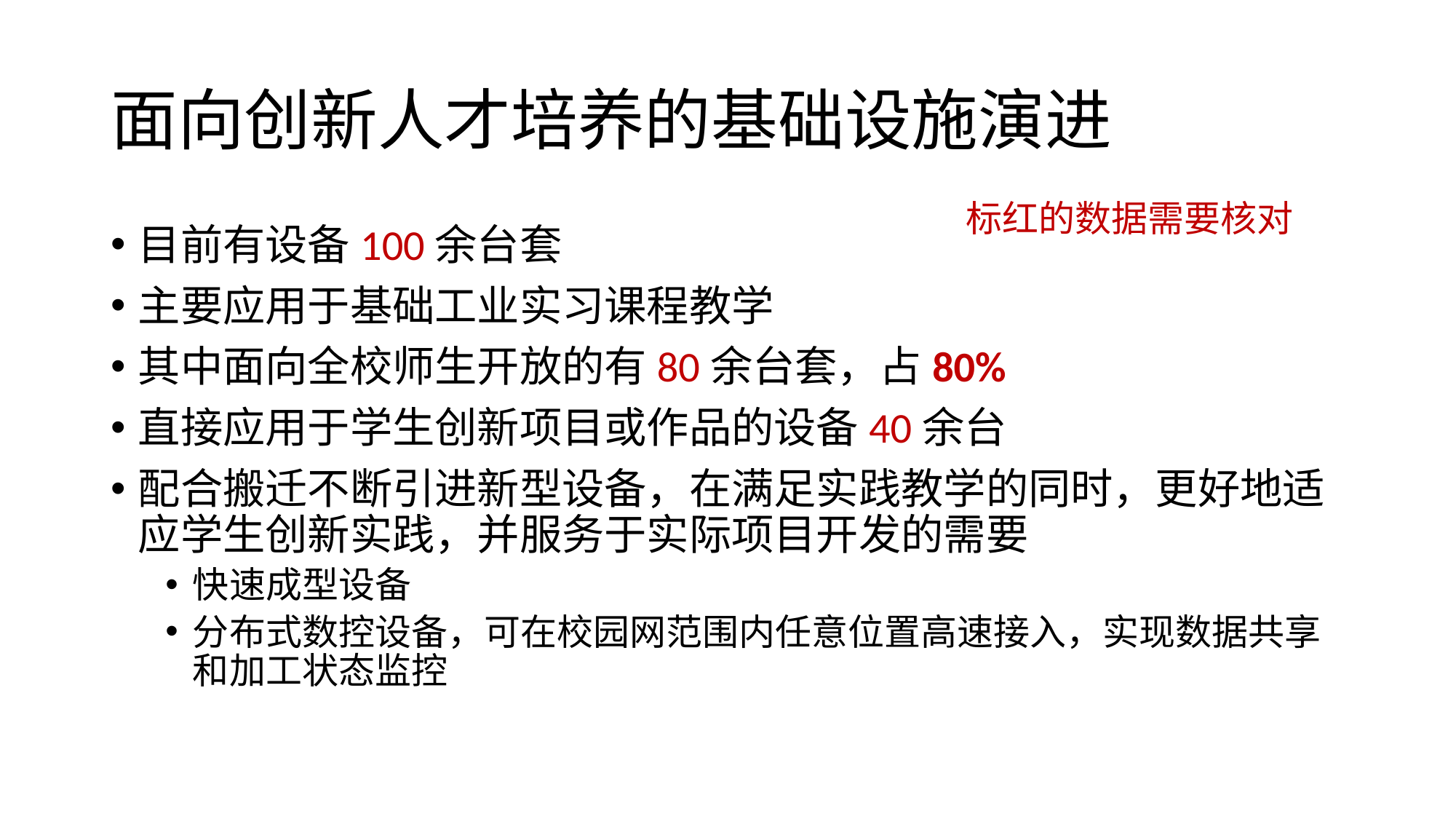

# 面向创新人才培养的基础设施演进
标红的数据需要核对
目前有设备100余台套
主要应用于基础工业实习课程教学
其中面向全校师生开放的有80余台套，占80%
直接应用于学生创新项目或作品的设备40余台
配合搬迁不断引进新型设备，在满足实践教学的同时，更好地适应学生创新实践，并服务于实际项目开发的需要
快速成型设备
分布式数控设备，可在校园网范围内任意位置高速接入，实现数据共享和加工状态监控